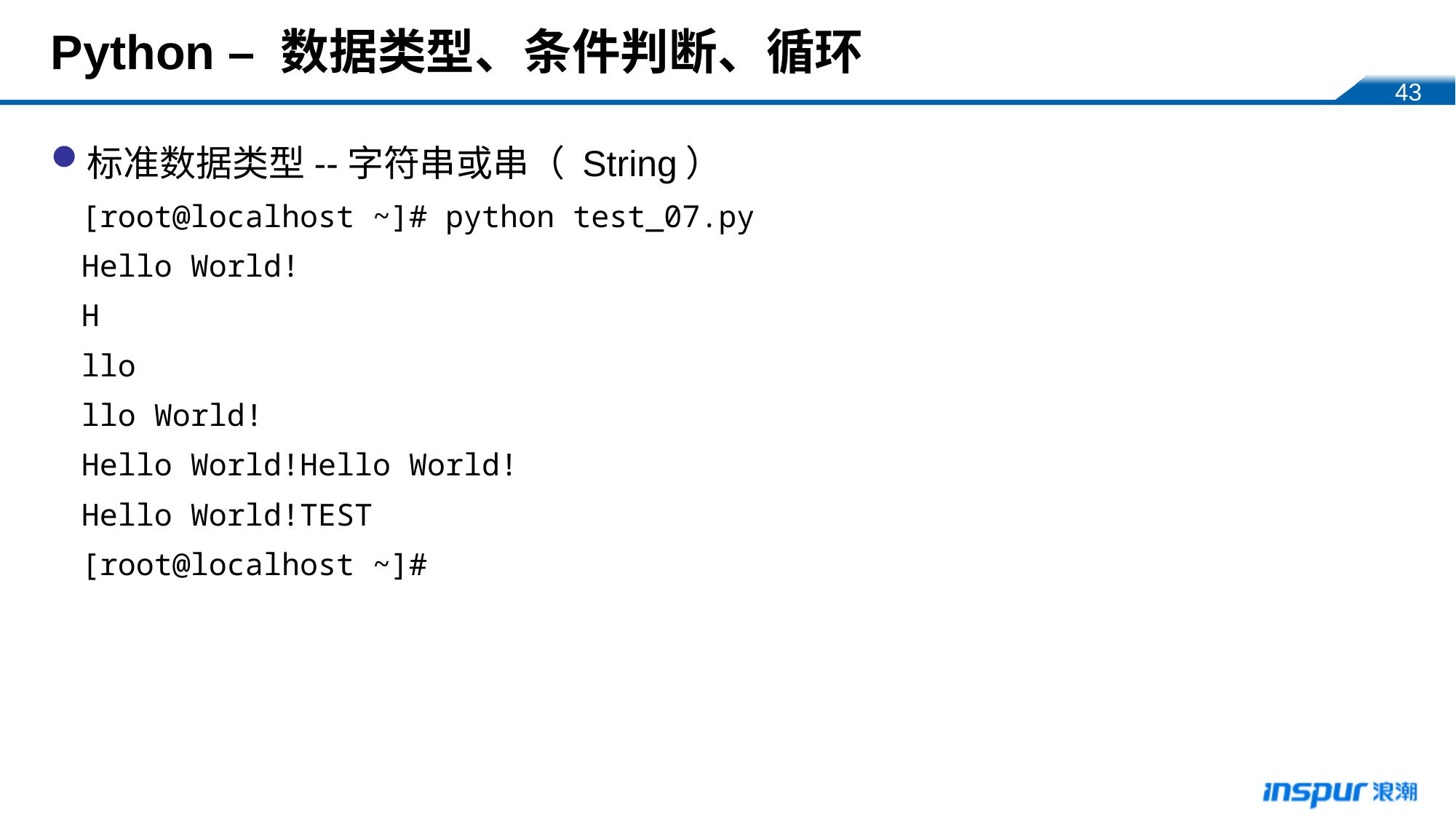

# Python – 数据类型、条件判断、循环
标准数据类型--字符串或串（ String）
[root@localhost ~]# python test_07.py
Hello World!
H
llo
llo World!
Hello World!Hello World!
Hello World!TEST
[root@localhost ~]#